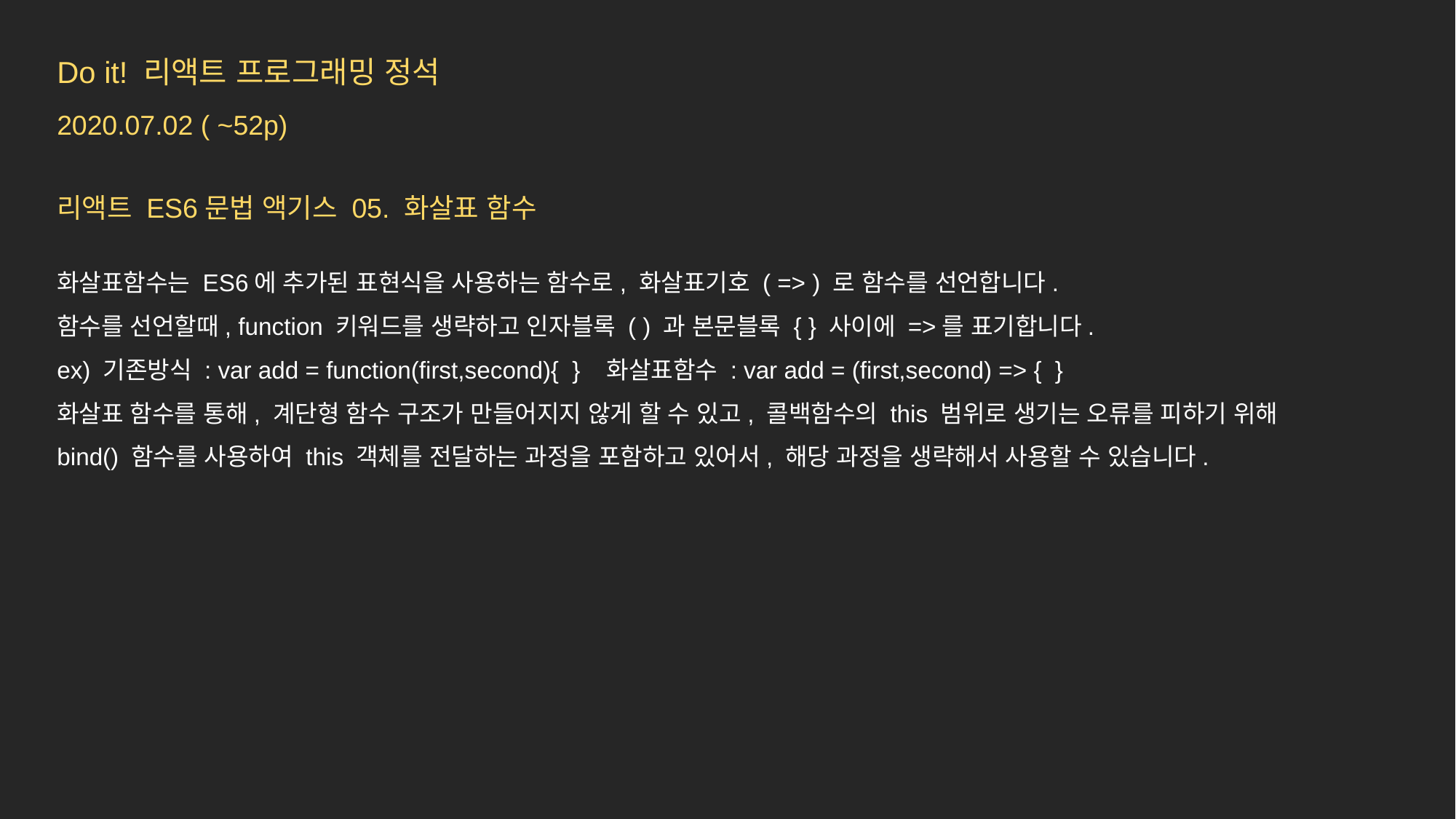

Do it! 리액트 프로그래밍 정석

2020.07.02 ( ~52p)
리액트 ES6문법 액기스 05. 화살표 함수
화살표함수는 ES6에 추가된 표현식을 사용하는 함수로, 화살표기호 ( => ) 로 함수를 선언합니다.
함수를 선언할때, function 키워드를 생략하고 인자블록 ( ) 과 본문블록 { } 사이에 =>를 표기합니다.
ex) 기존방식 : var add = function(first,second){  }   화살표함수 : var add = (first,second) => {  }
화살표 함수를 통해, 계단형 함수 구조가 만들어지지 않게 할 수 있고, 콜백함수의 this 범위로 생기는 오류를 피하기 위해 bind() 함수를 사용하여 this 객체를 전달하는 과정을 포함하고 있어서, 해당 과정을 생략해서 사용할 수 있습니다.